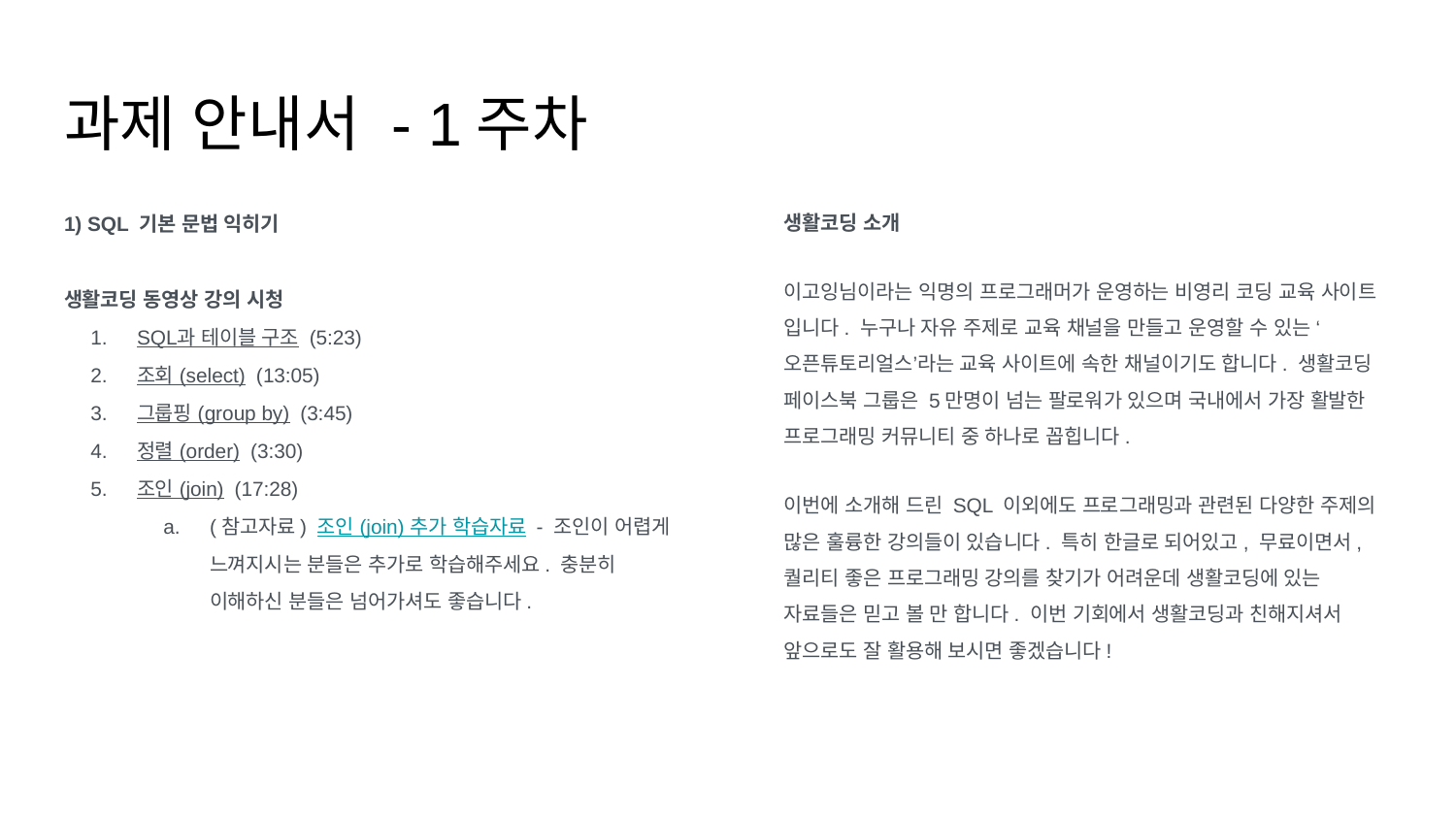

# 과제 안내서 - 1주차
1) SQL 기본 문법 익히기

생활코딩 동영상 강의 시청
SQL과 테이블 구조 (5:23)
조회 (select) (13:05)
그룹핑 (group by) (3:45)
정렬 (order) (3:30)
조인 (join) (17:28)
(참고자료) 조인 (join) 추가 학습자료 - 조인이 어렵게 느껴지시는 분들은 추가로 학습해주세요. 충분히 이해하신 분들은 넘어가셔도 좋습니다.

생활코딩 소개
이고잉님이라는 익명의 프로그래머가 운영하는 비영리 코딩 교육 사이트 입니다. 누구나 자유 주제로 교육 채널을 만들고 운영할 수 있는 ‘오픈튜토리얼스’라는 교육 사이트에 속한 채널이기도 합니다. 생활코딩 페이스북 그룹은 5만명이 넘는 팔로워가 있으며 국내에서 가장 활발한 프로그래밍 커뮤니티 중 하나로 꼽힙니다.
이번에 소개해 드린 SQL 이외에도 프로그래밍과 관련된 다양한 주제의 많은 훌륭한 강의들이 있습니다. 특히 한글로 되어있고, 무료이면서, 퀄리티 좋은 프로그래밍 강의를 찾기가 어려운데 생활코딩에 있는 자료들은 믿고 볼 만 합니다. 이번 기회에서 생활코딩과 친해지셔서 앞으로도 잘 활용해 보시면 좋겠습니다!